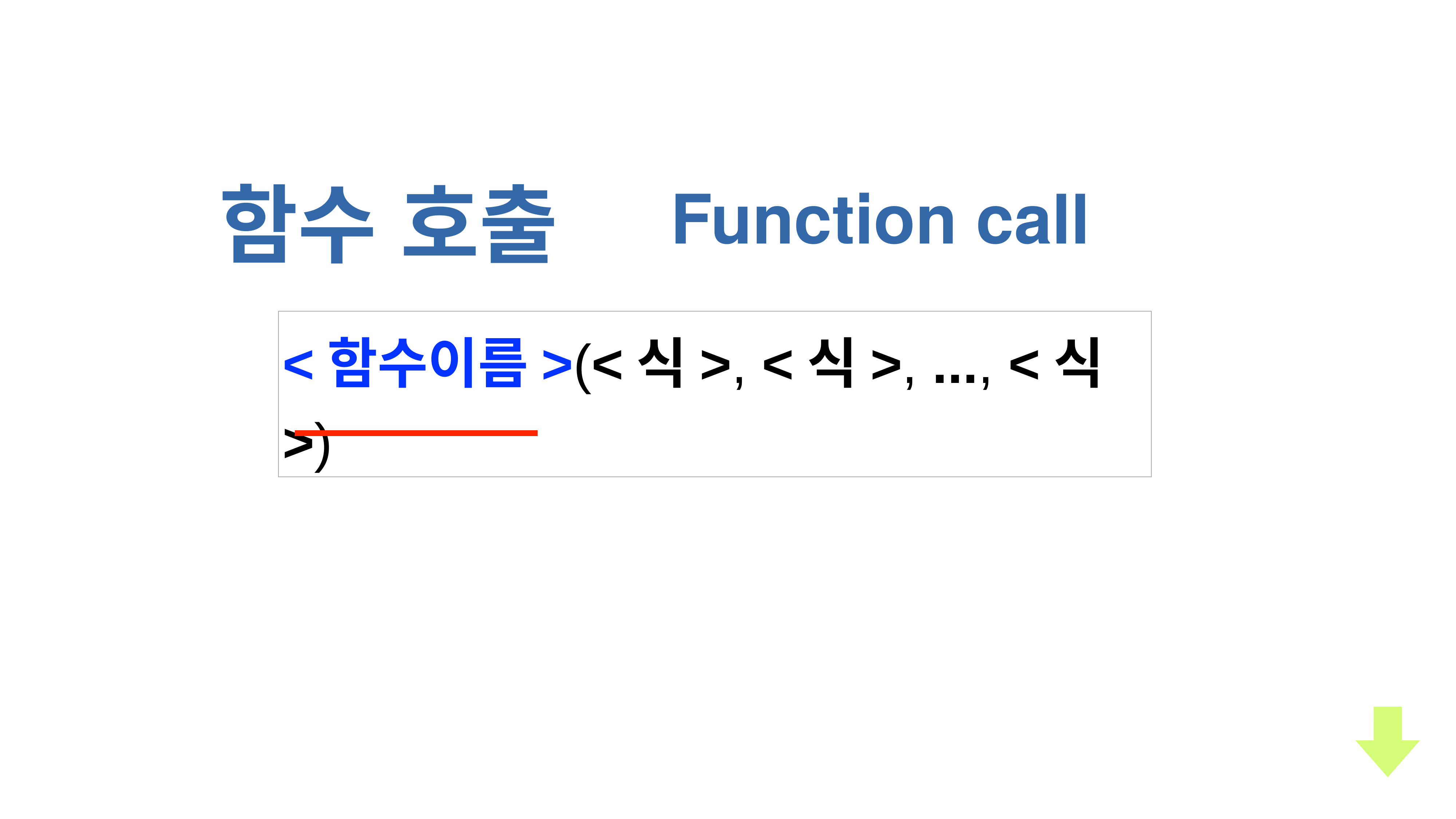

Function call
함수 호출
<함수이름>(<식>, <식>, ..., <식>)